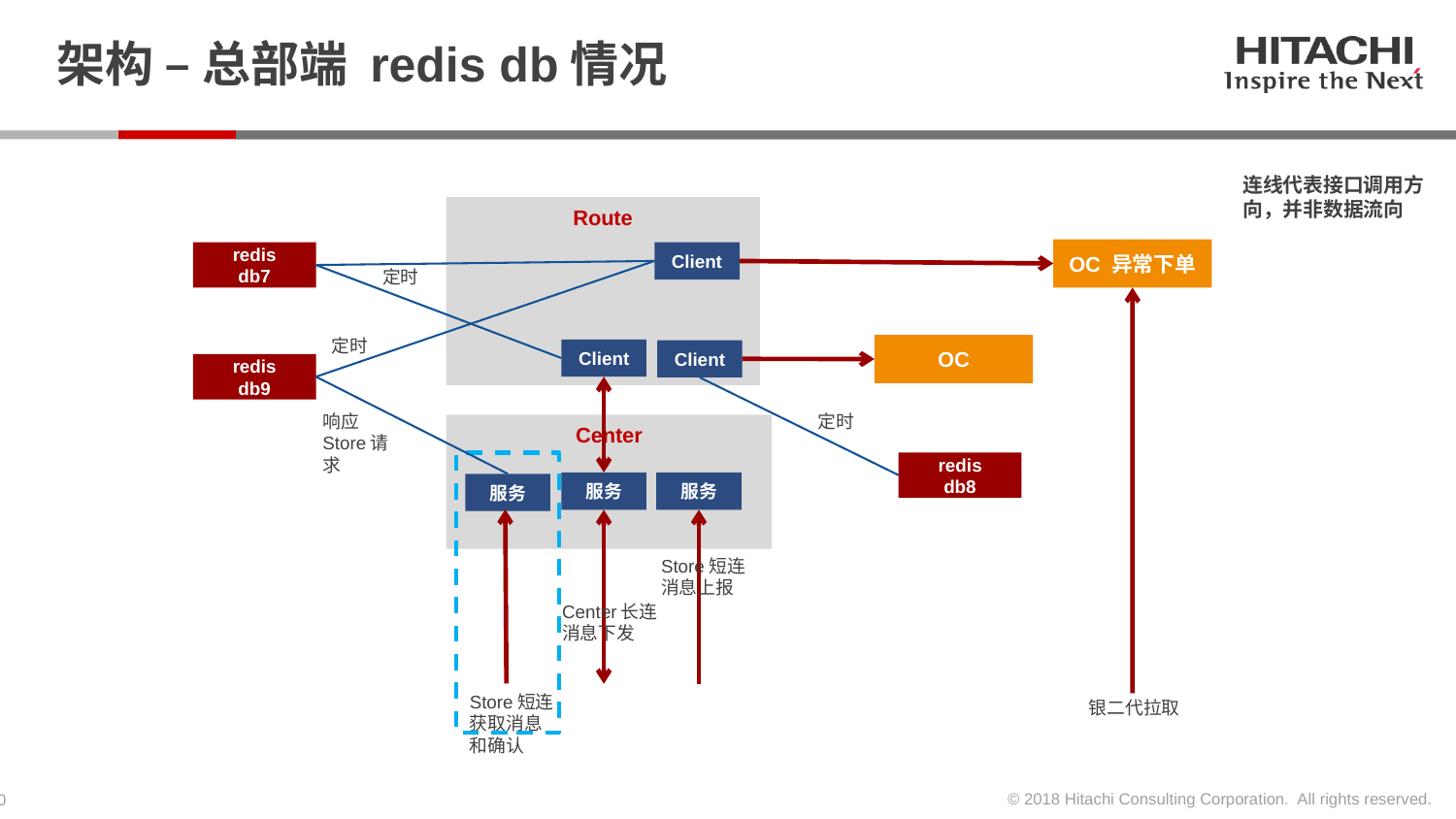

# 架构 – 总部端 redis db情况
连线代表接口调用方向，并非数据流向
Route
OC 异常下单
redis
db7
Client
定时
定时
OC
Client
Client
redis
db9
响应Store请求
定时
Center
redis
db8

服务
服务
服务
Store短连消息上报
Center长连消息下发
Store短连获取消息和确认
银二代拉取